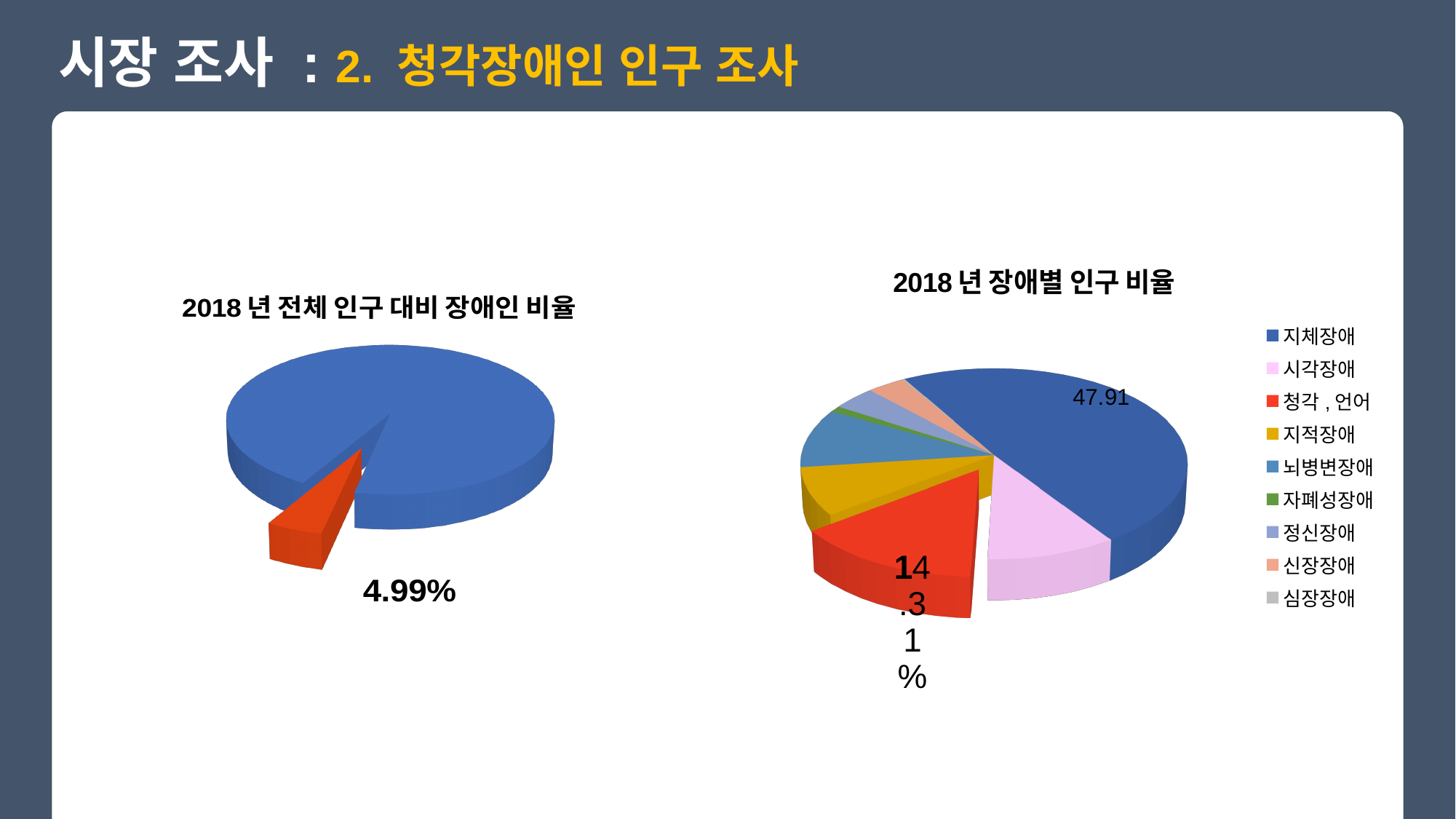

시장 조사 : 2. 청각장애인 인구 조사

[unsupported chart]

[unsupported chart]